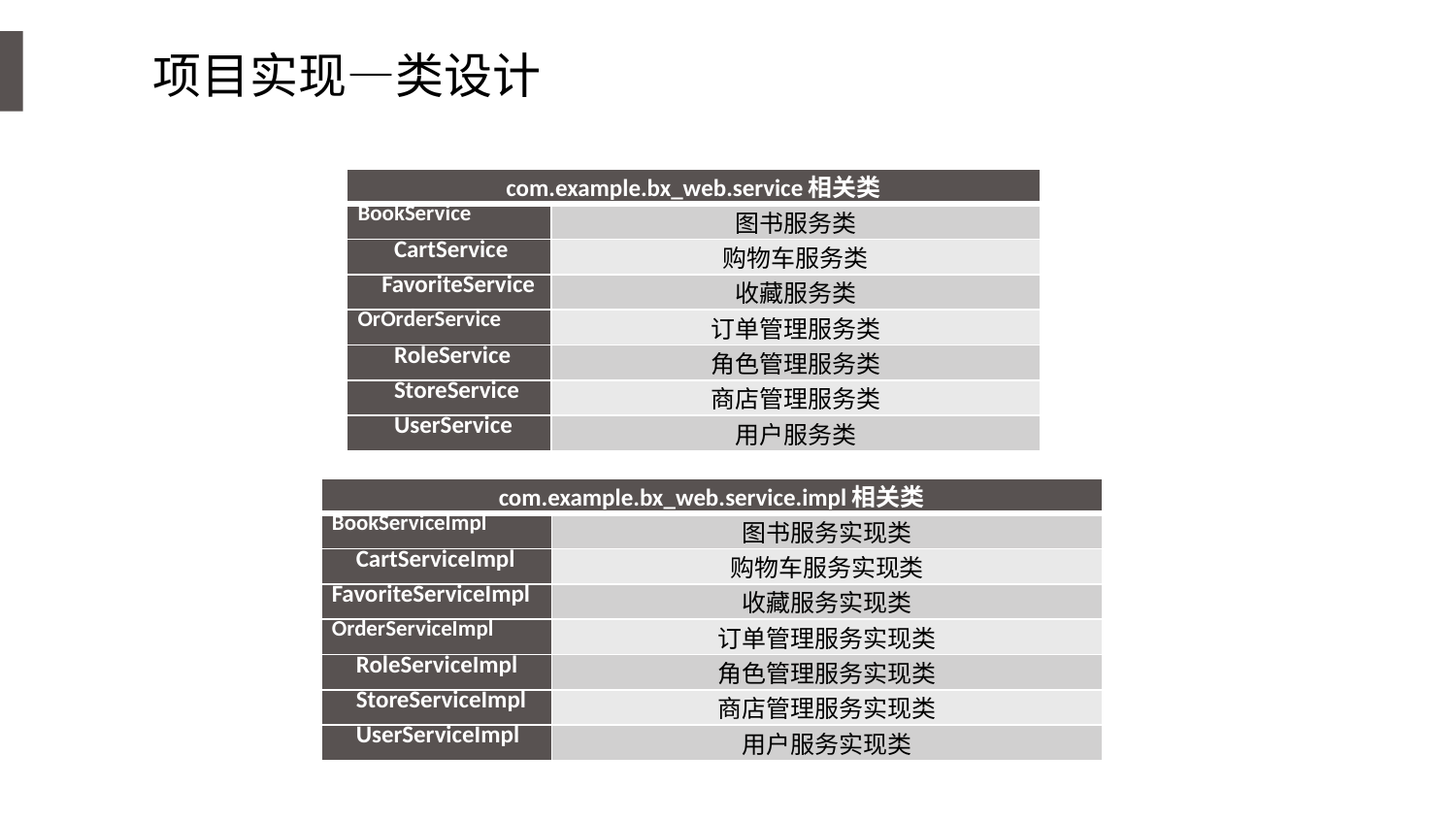

项目实现—类设计
| com.example.bx\_web.service相关类 |  |
| --- | --- |
| BookService | 图书服务类 |
| CartService | 购物车服务类 |
| FavoriteService | 收藏服务类 |
| OrOrderService | 订单管理服务类 |
| RoleService | 角色管理服务类 |
| StoreService | 商店管理服务类 |
| UserService | 用户服务类 |
| com.example.bx\_web.service.impl相关类 |  |
| --- | --- |
| BookServiceImpl | 图书服务实现类 |
| CartServiceImpl | 购物车服务实现类 |
| FavoriteServiceImpl | 收藏服务实现类 |
| OrderServiceImpl | 订单管理服务实现类 |
| RoleServiceImpl | 角色管理服务实现类 |
| StoreServiceImpl | 商店管理服务实现类 |
| UserServiceImpl | 用户服务实现类 |